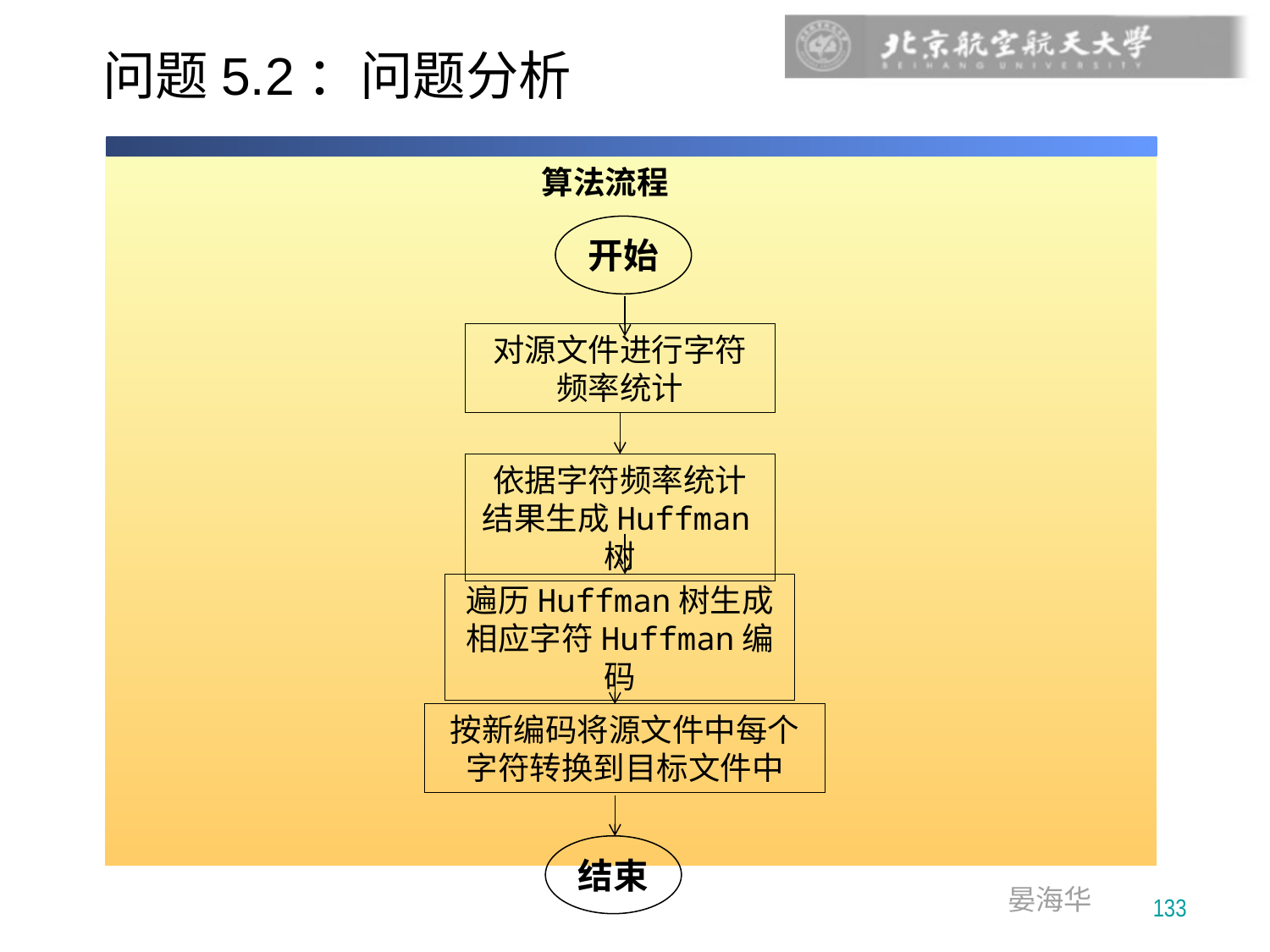

# 问题5.2：问题分析
算法流程
开始
对源文件进行字符频率统计
依据字符频率统计结果生成Huffman树
遍历Huffman树生成相应字符Huffman编码
按新编码将源文件中每个字符转换到目标文件中
结束
133